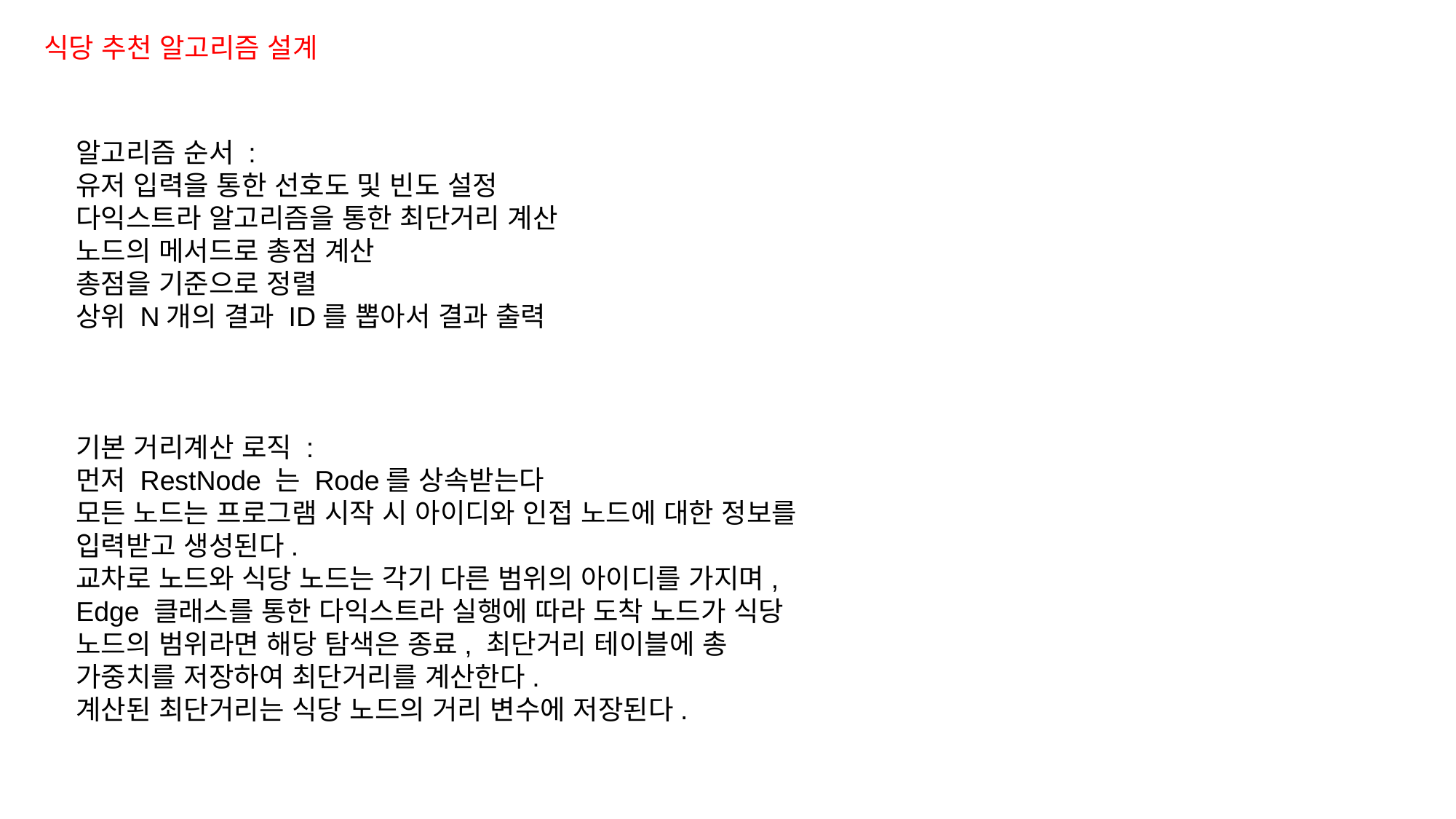

식당 추천 알고리즘 설계
알고리즘 순서 :
유저 입력을 통한 선호도 및 빈도 설정
다익스트라 알고리즘을 통한 최단거리 계산
노드의 메서드로 총점 계산
총점을 기준으로 정렬
상위 N개의 결과 ID를 뽑아서 결과 출력
기본 거리계산 로직 :
먼저 RestNode 는 Rode를 상속받는다
모든 노드는 프로그램 시작 시 아이디와 인접 노드에 대한 정보를 입력받고 생성된다.
교차로 노드와 식당 노드는 각기 다른 범위의 아이디를 가지며, Edge 클래스를 통한 다익스트라 실행에 따라 도착 노드가 식당 노드의 범위라면 해당 탐색은 종료, 최단거리 테이블에 총 가중치를 저장하여 최단거리를 계산한다.
계산된 최단거리는 식당 노드의 거리 변수에 저장된다.